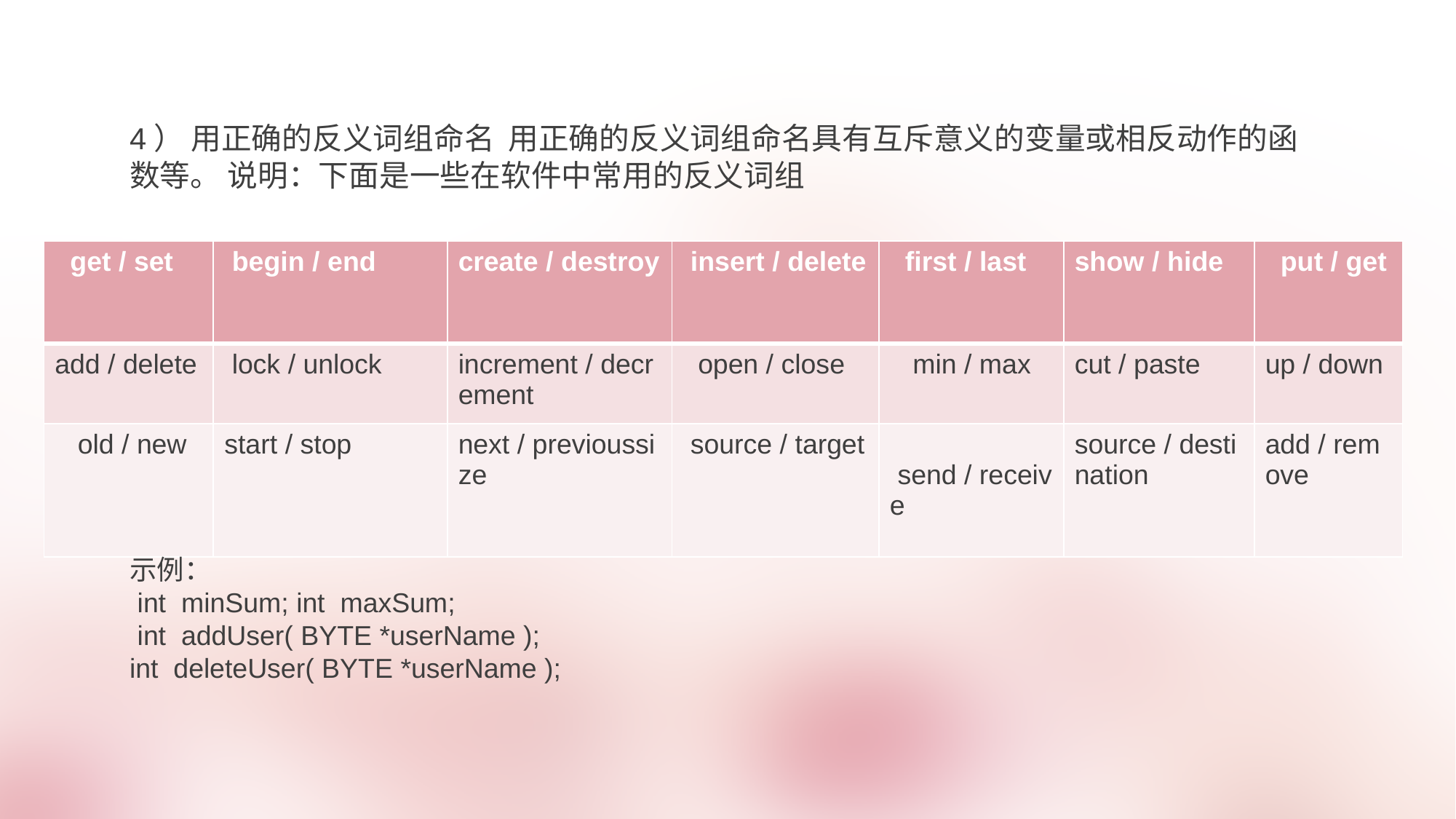

4） 用正确的反义词组命名  用正确的反义词组命名具有互斥意义的变量或相反动作的函数等。 说明：下面是一些在软件中常用的反义词组

示例：
 int  minSum; int  maxSum;
 int  addUser( BYTE *userName );
int  deleteUser( BYTE *userName );
| get / set | begin / end | create / destroy | insert / delete | first / last | show / hide | put / get |
| --- | --- | --- | --- | --- | --- | --- |
| add / delete | lock / unlock | increment / decrement | open / close | min / max | cut / paste | up / down |
| old / new | start / stop | next / previoussize | source / target | send / receive | source / destination | add / remove |